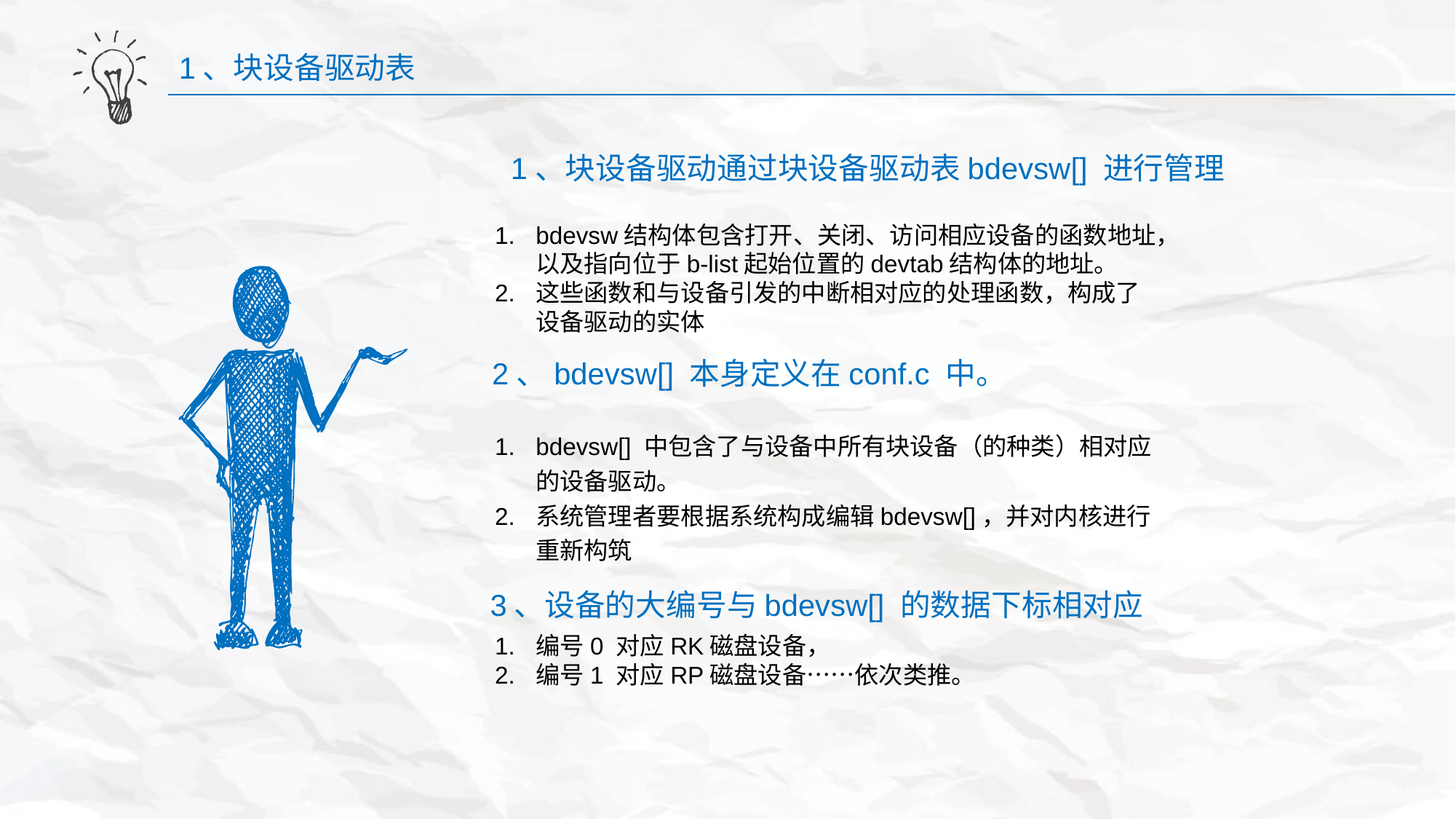

1、块设备驱动表
1、块设备驱动通过块设备驱动表bdevsw[] 进行管理
bdevsw结构体包含打开、关闭、访问相应设备的函数地址，以及指向位于b-list起始位置的devtab结构体的地址。
这些函数和与设备引发的中断相对应的处理函数，构成了设备驱动的实体

2、bdevsw[] 本身定义在conf.c 中。
bdevsw[] 中包含了与设备中所有块设备（的种类）相对应的设备驱动。
系统管理者要根据系统构成编辑bdevsw[]，并对内核进行重新构筑
3、设备的大编号与bdevsw[] 的数据下标相对应
编号0 对应RK磁盘设备，
编号1 对应RP磁盘设备……依次类推。